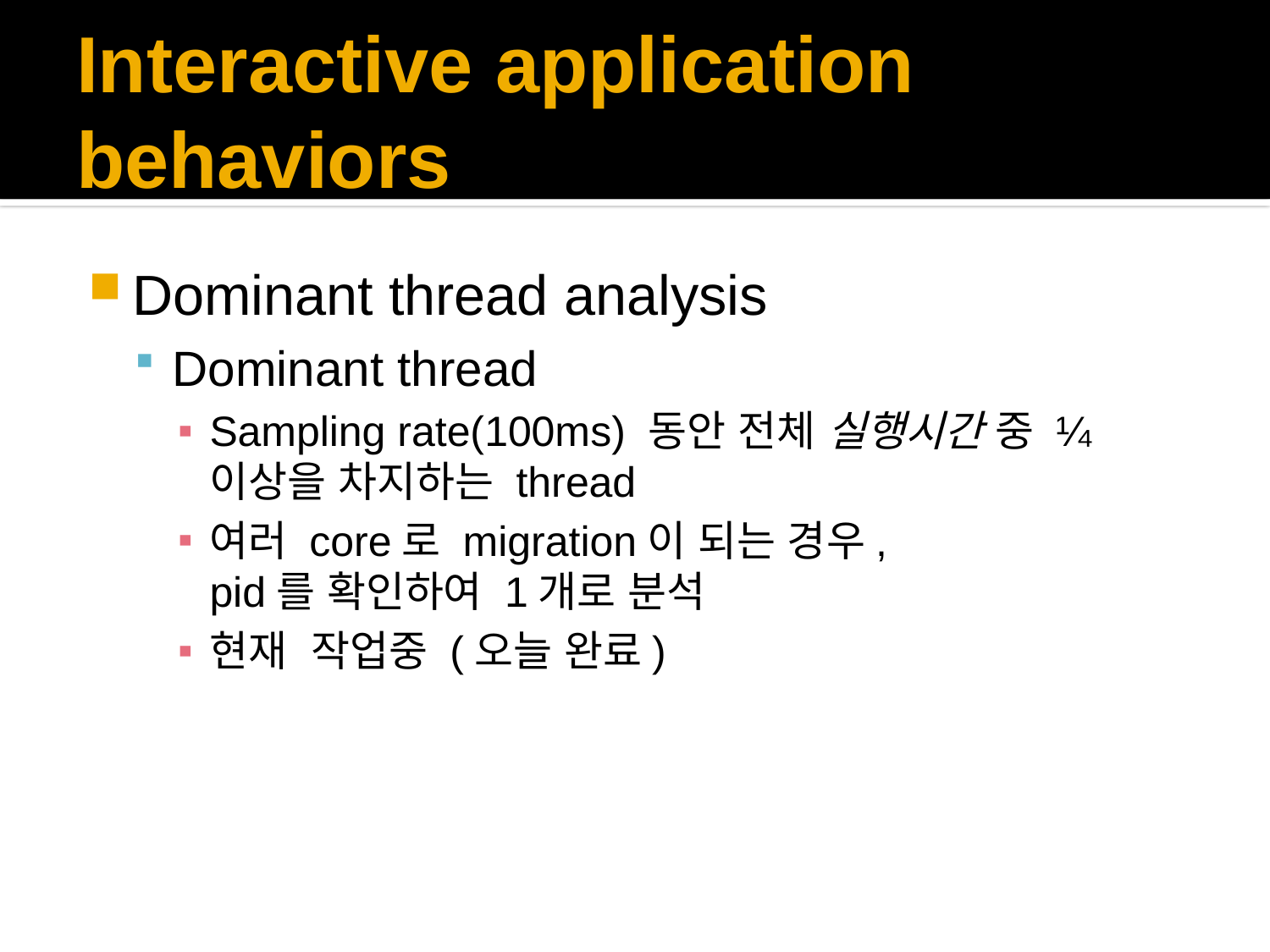

# Interactive application behaviors
Dominant thread analysis
Dominant thread
Sampling rate(100ms) 동안 전체 실행시간 중 ¼이상을 차지하는 thread
여러 core로 migration이 되는 경우,
pid를 확인하여 1개로 분석
현재  작업중 (오늘 완료)